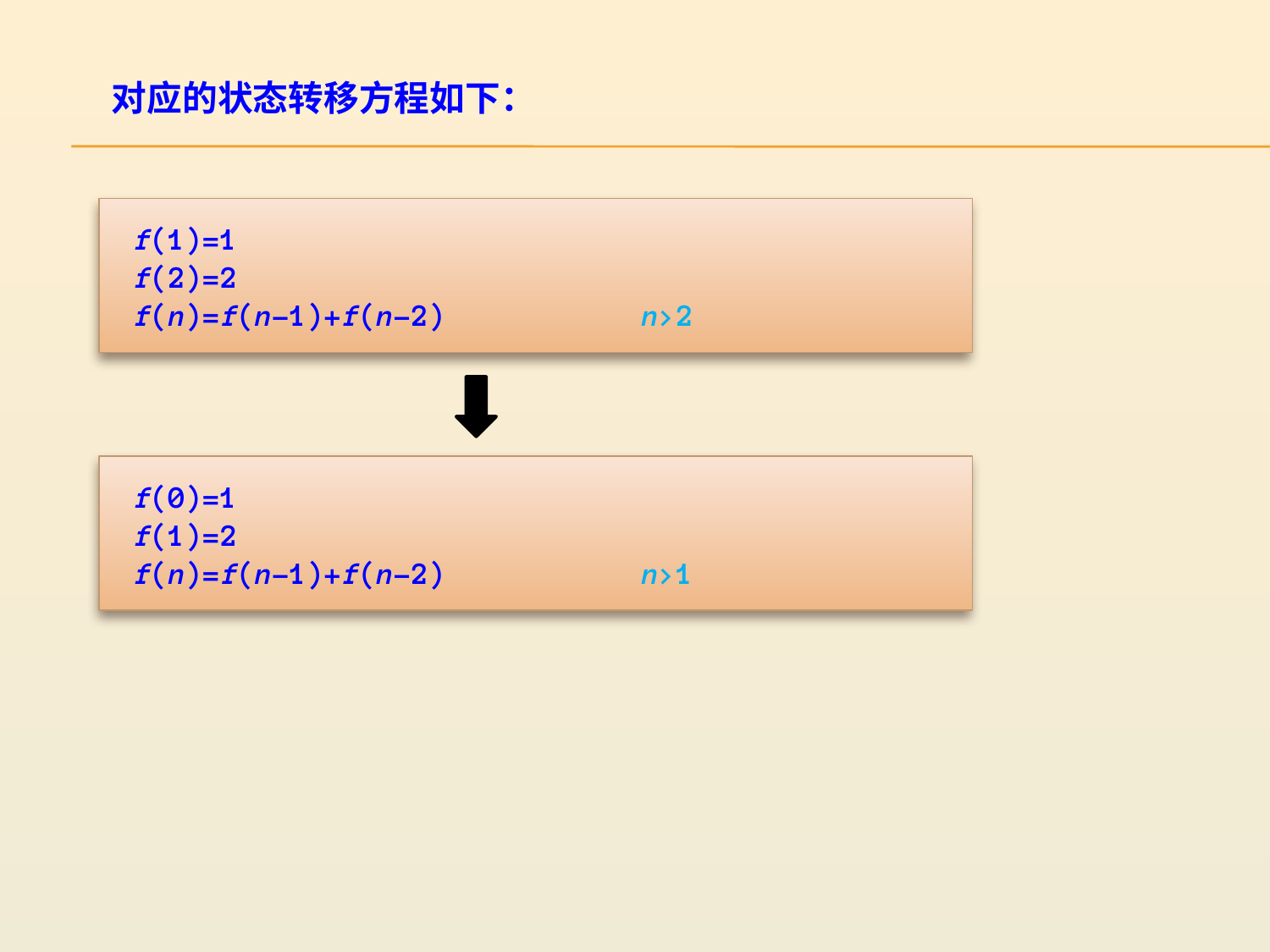

对应的状态转移方程如下：
f(1)=1
f(2)=2
f(n)=f(n-1)+f(n-2)		n>2

f(0)=1
f(1)=2
f(n)=f(n-1)+f(n-2)		n>1